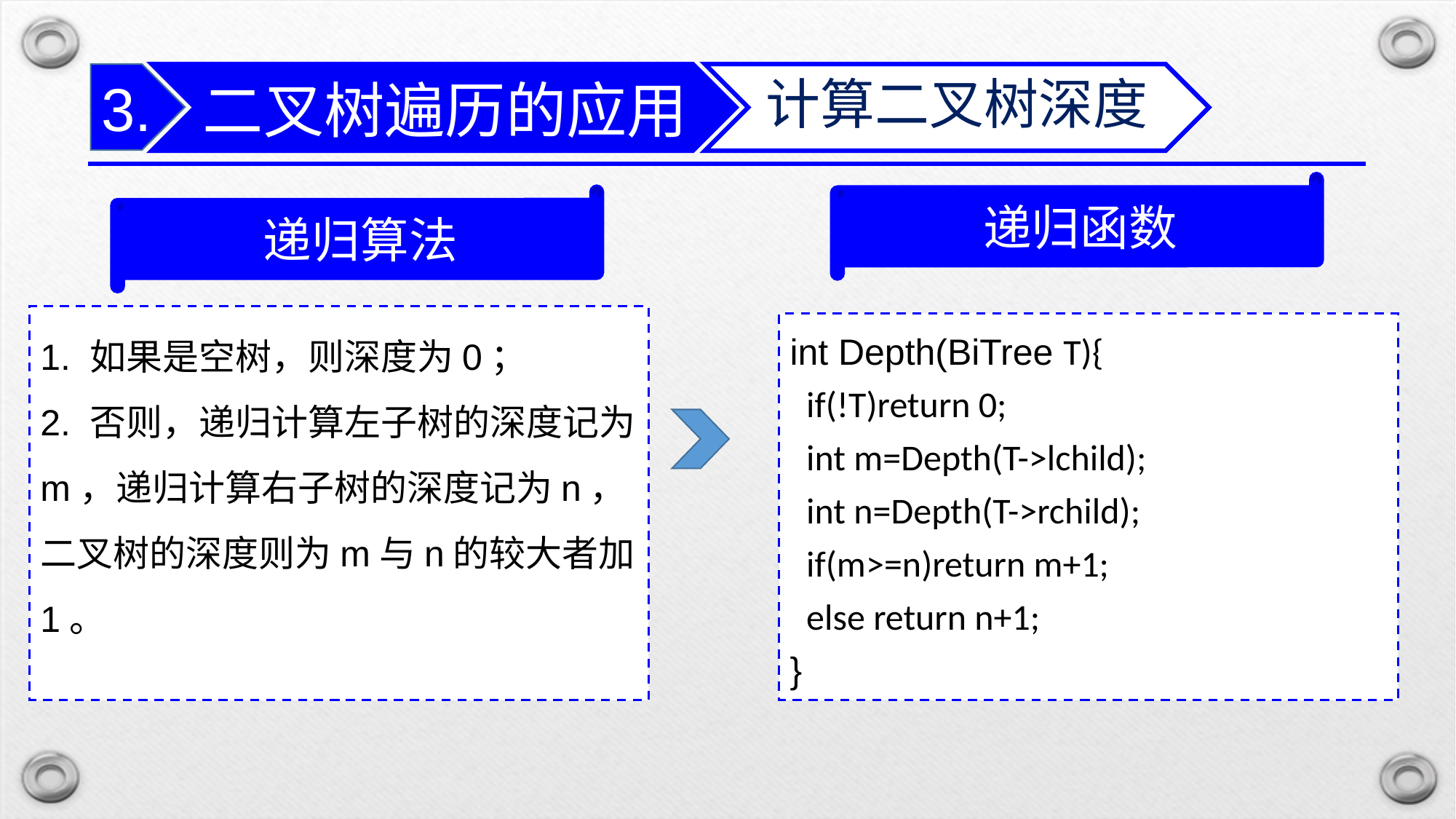

二叉树遍历的应用

3.
计算二叉树深度
递归函数
递归算法
1. 如果是空树，则深度为0；
2. 否则，递归计算左子树的深度记为m，递归计算右子树的深度记为n，二叉树的深度则为m与n的较大者加1。

int Depth(BiTree T){
  if(!T)return 0;
  int m=Depth(T->lchild);
  int n=Depth(T->rchild);
  if(m>=n)return m+1;
  else return n+1;
}